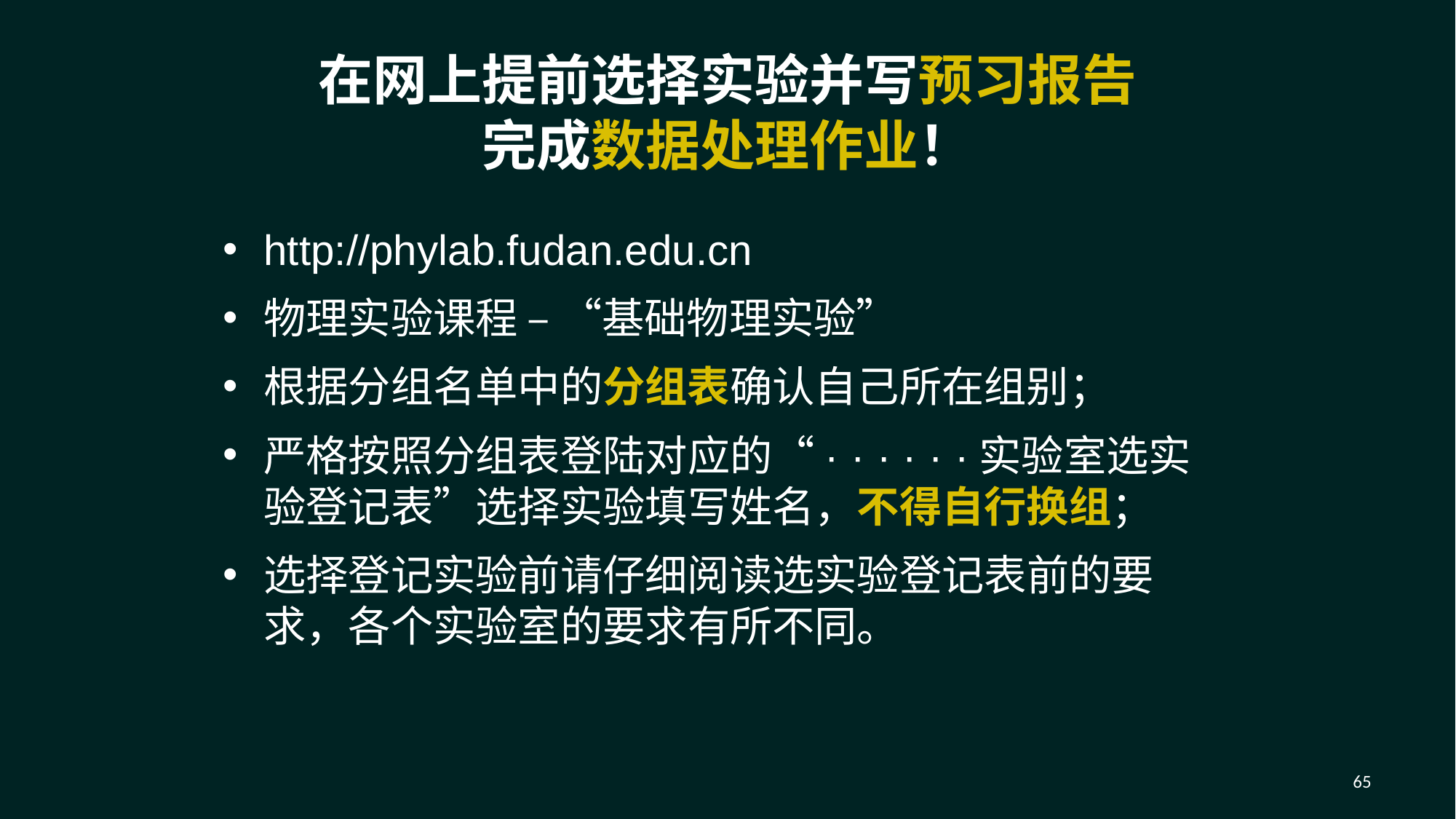

在网上提前选择实验并写预习报告
完成数据处理作业！
http://phylab.fudan.edu.cn
物理实验课程 – “基础物理实验”
根据分组名单中的分组表确认自己所在组别；
严格按照分组表登陆对应的“· · · · · ·实验室选实验登记表”选择实验填写姓名，不得自行换组；
选择登记实验前请仔细阅读选实验登记表前的要求，各个实验室的要求有所不同。

65